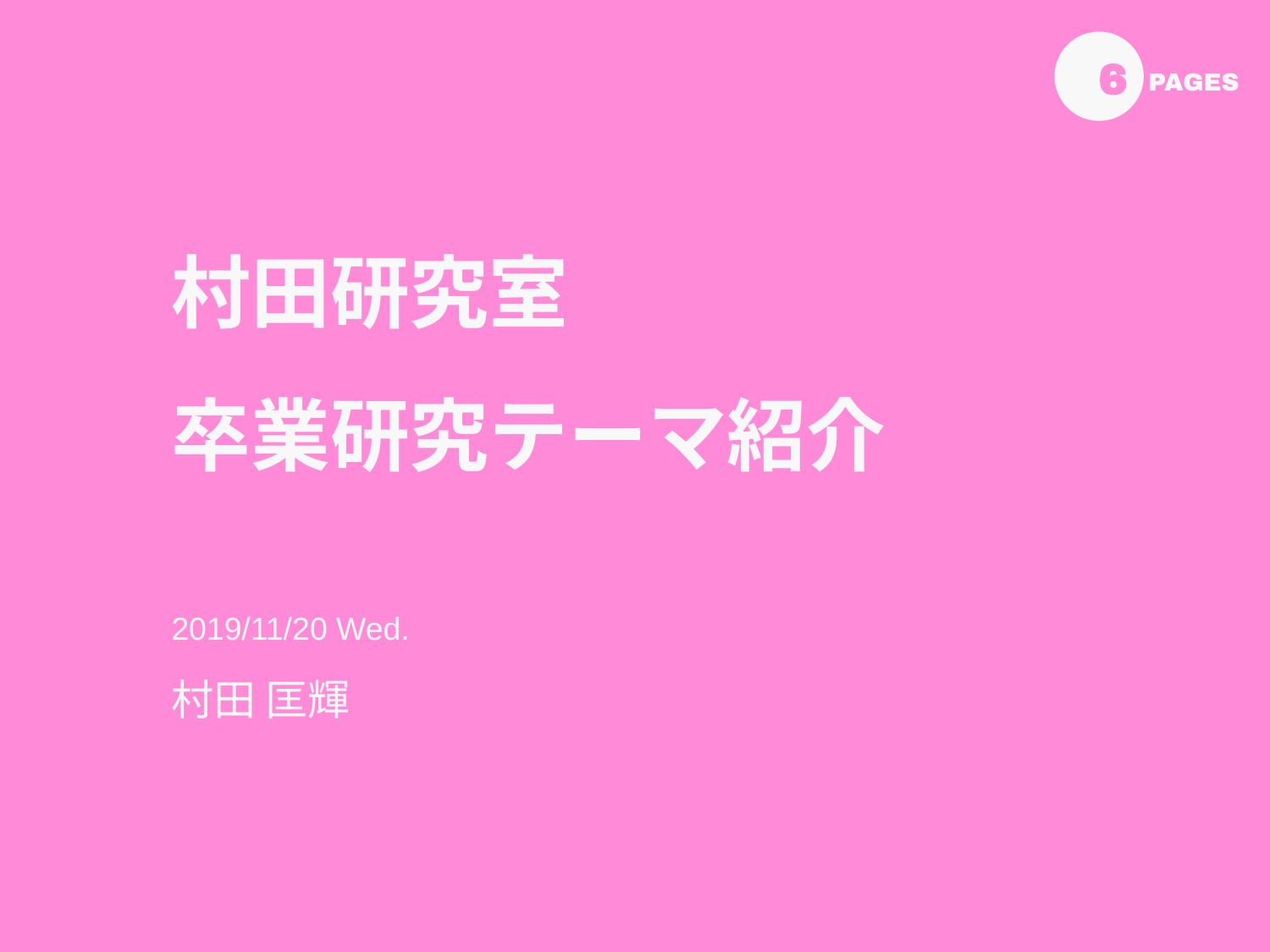

6
# 村田研究室 卒業研究テーマ紹介
2019/11/20 Wed.
村田 匡輝